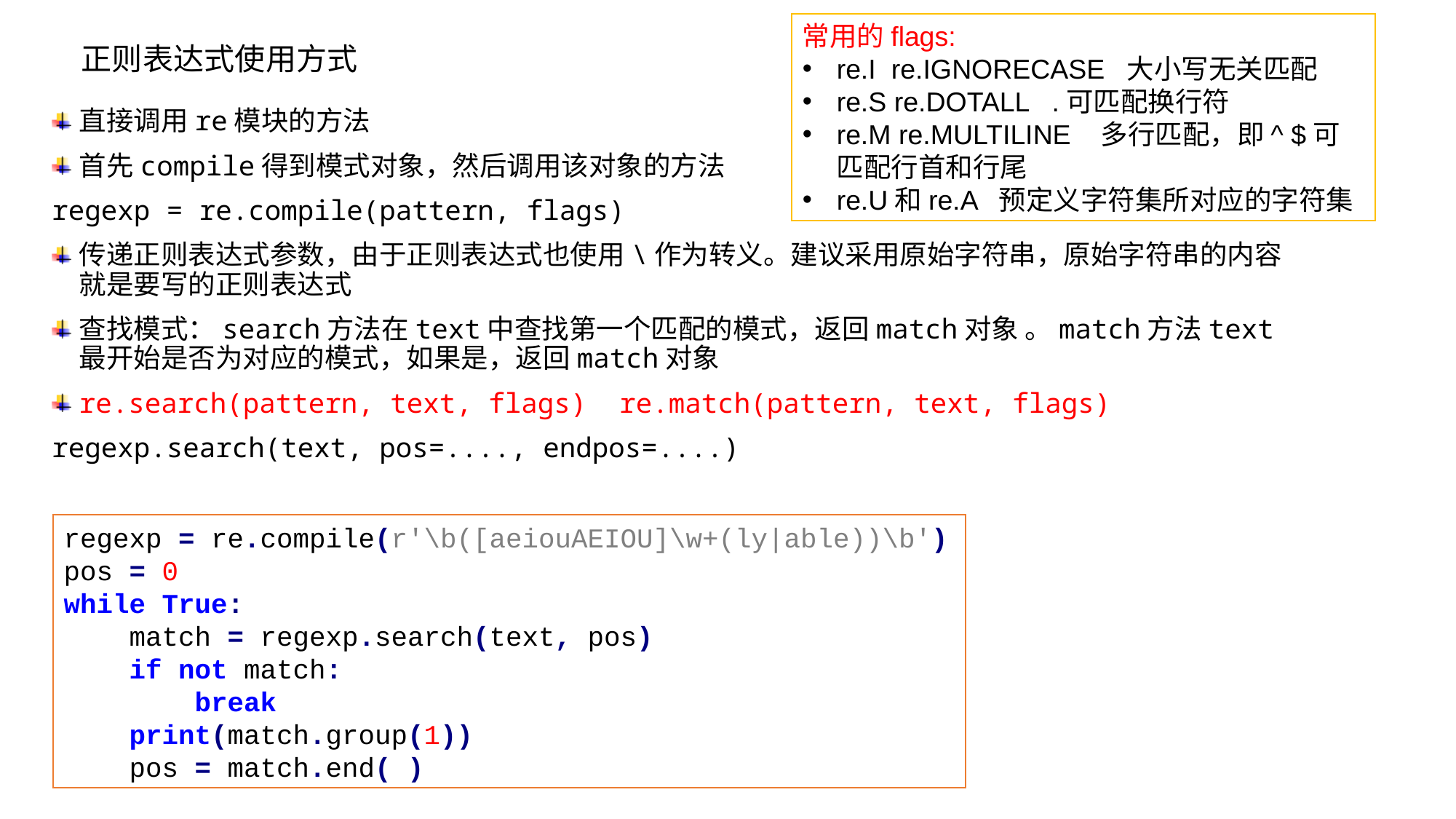

常用的flags:
re.I  re.IGNORECASE  大小写无关匹配
re.S re.DOTALL   .可匹配换行符
re.M re.MULTILINE   多行匹配，即^ $可匹配行首和行尾
re.U和re.A  预定义字符集所对应的字符集
# 正则表达式使用方式
直接调用re模块的方法
首先compile得到模式对象，然后调用该对象的方法
regexp = re.compile(pattern, flags)
传递正则表达式参数，由于正则表达式也使用\作为转义。建议采用原始字符串，原始字符串的内容就是要写的正则表达式
查找模式：search方法在text中查找第一个匹配的模式，返回match对象 。match方法text最开始是否为对应的模式，如果是，返回match对象
re.search(pattern, text, flags)  re.match(pattern, text, flags)
regexp.search(text, pos=...., endpos=....)

regexp = re.compile(r'\b([aeiouAEIOU]\w+(ly|able))\b')
pos = 0
while True:
    match = regexp.search(text, pos)
    if not match:
        break
    print(match.group(1))
    pos = match.end( )